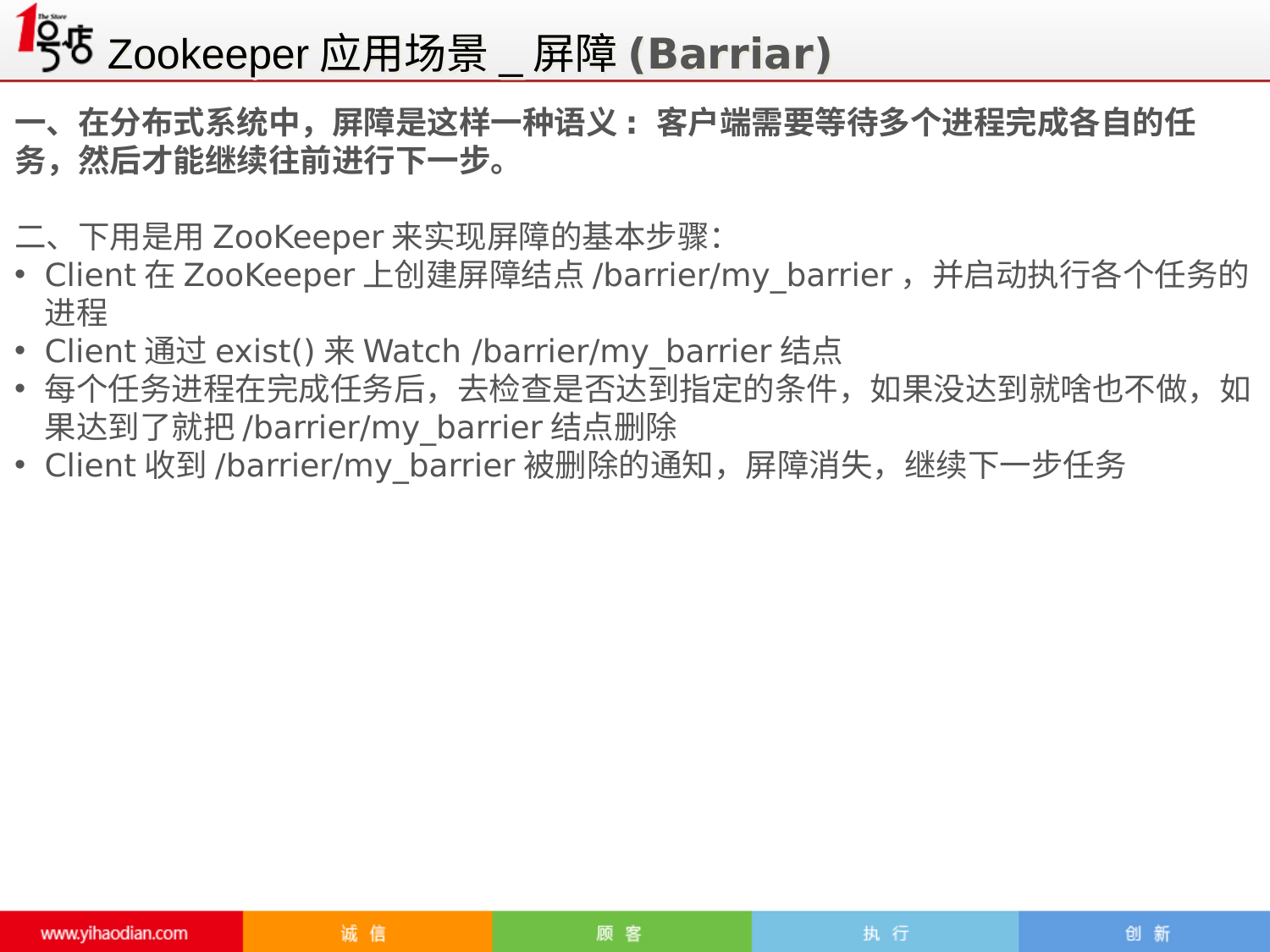

Zookeeper应用场景_屏障(Barriar)
一、在分布式系统中，屏障是这样一种语义: 客户端需要等待多个进程完成各自的任务，然后才能继续往前进行下一步。

二、下用是用ZooKeeper来实现屏障的基本步骤：
Client在ZooKeeper上创建屏障结点/barrier/my_barrier，并启动执行各个任务的进程
Client通过exist()来Watch /barrier/my_barrier结点
每个任务进程在完成任务后，去检查是否达到指定的条件，如果没达到就啥也不做，如果达到了就把/barrier/my_barrier结点删除
Client收到/barrier/my_barrier被删除的通知，屏障消失，继续下一步任务